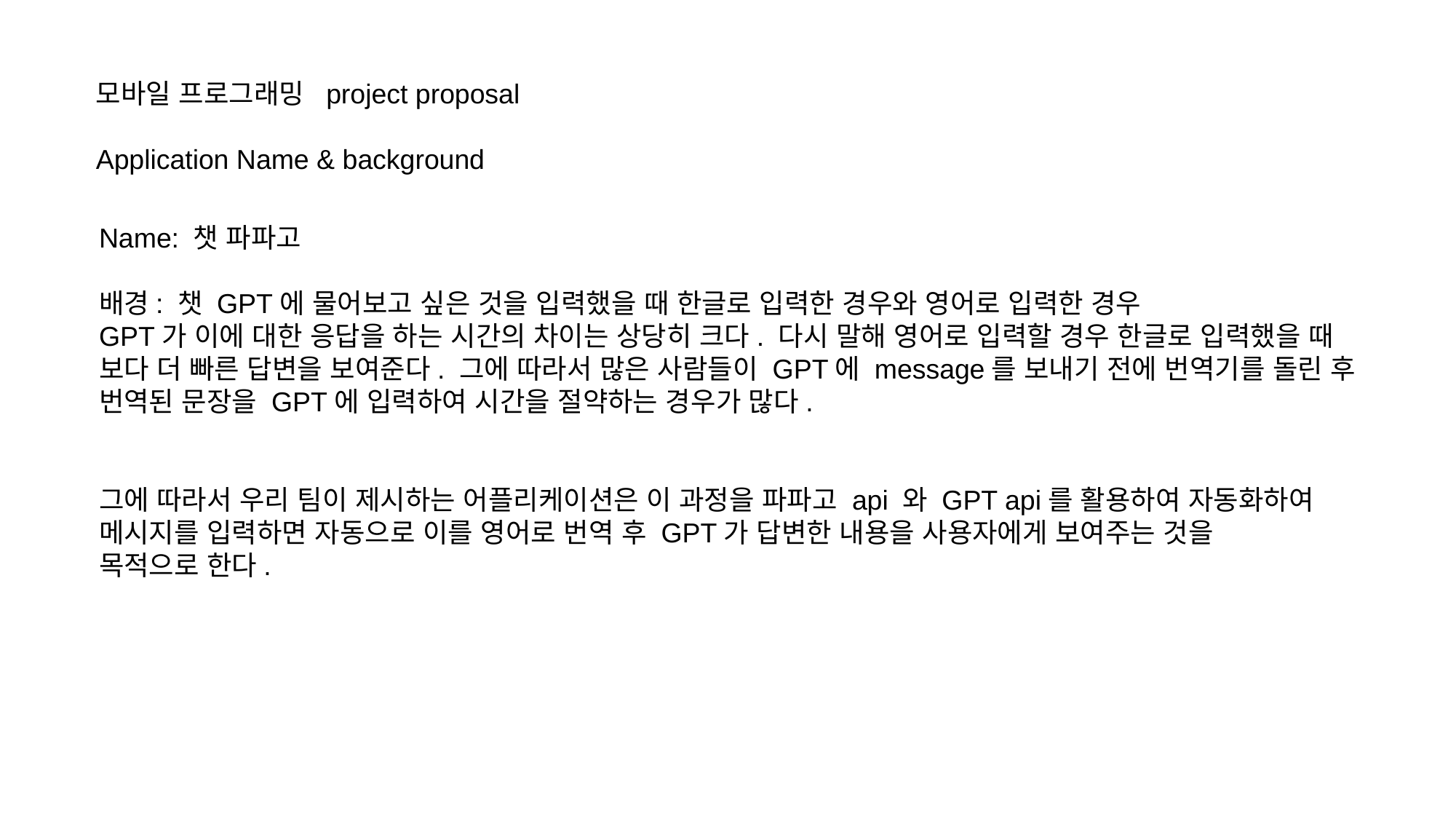

모바일 프로그래밍  project proposal

Application Name & background
Name: 챗 파파고

배경: 챗 GPT에 물어보고 싶은 것을 입력했을 때 한글로 입력한 경우와 영어로 입력한 경우
GPT가 이에 대한 응답을 하는 시간의 차이는 상당히 크다. 다시 말해 영어로 입력할 경우 한글로 입력했을 때
보다 더 빠른 답변을 보여준다. 그에 따라서 많은 사람들이 GPT에 message를 보내기 전에 번역기를 돌린 후
번역된 문장을 GPT에 입력하여 시간을 절약하는 경우가 많다.

그에 따라서 우리 팀이 제시하는 어플리케이션은 이 과정을 파파고 api 와 GPT api를 활용하여 자동화하여
메시지를 입력하면 자동으로 이를 영어로 번역 후 GPT가 답변한 내용을 사용자에게 보여주는 것을
목적으로 한다.